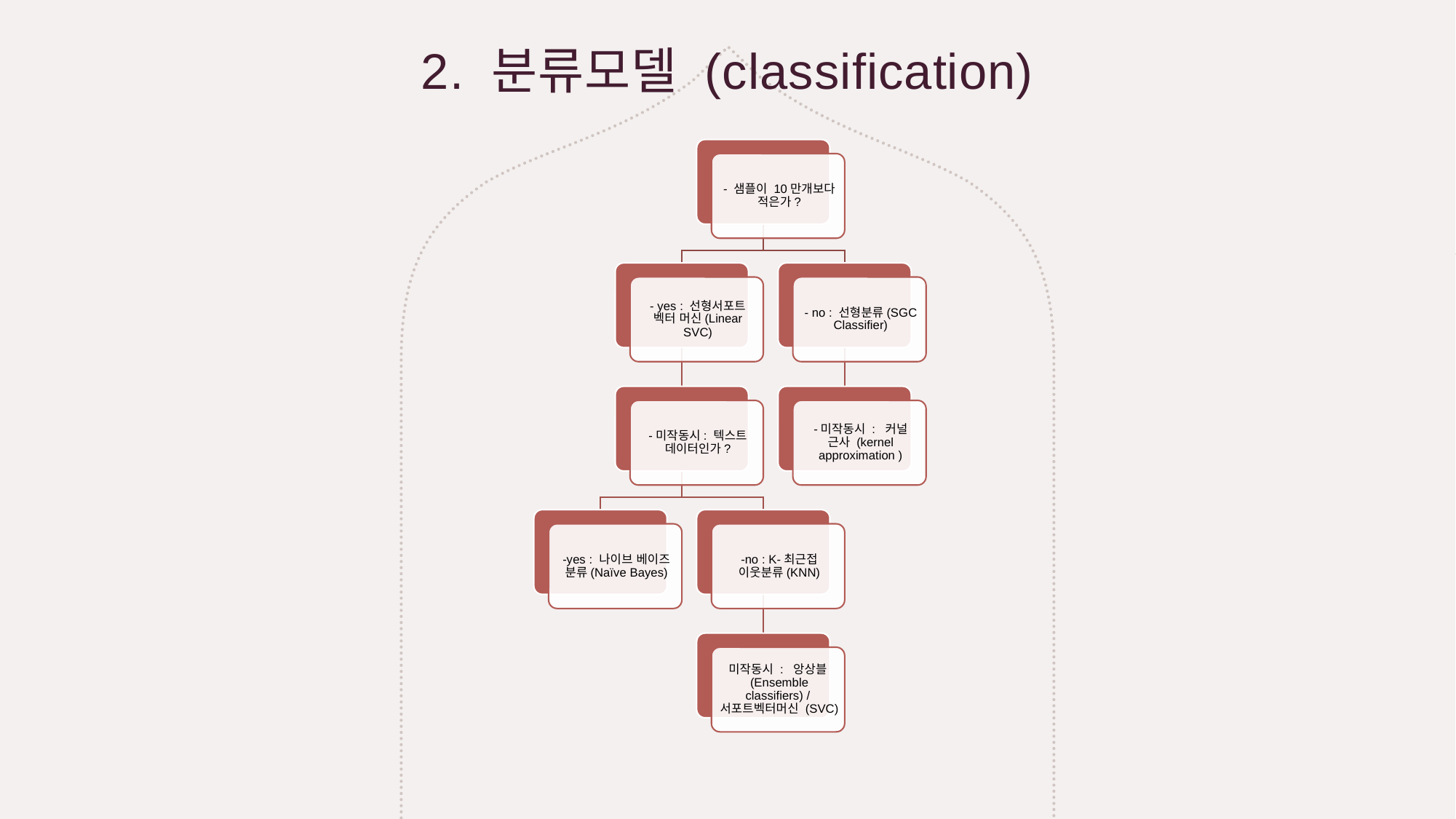

# 2. 분류모델 (classification)

- 샘플이 10만개보다 적은가?
- yes : 선형서포트 벡터 머신(Linear SVC)
-미작동시: 텍스트 데이터인가?
-yes : 나이브 베이즈 분류(Naïve Bayes)
-no : K-최근접 이웃분류(KNN)
미작동시 :  앙상블(Ensemble classifiers) /서포트벡터머신 (SVC)
- no : 선형분류(SGC Classifier)
-미작동시 :  커널 근사 (kernel approximation )